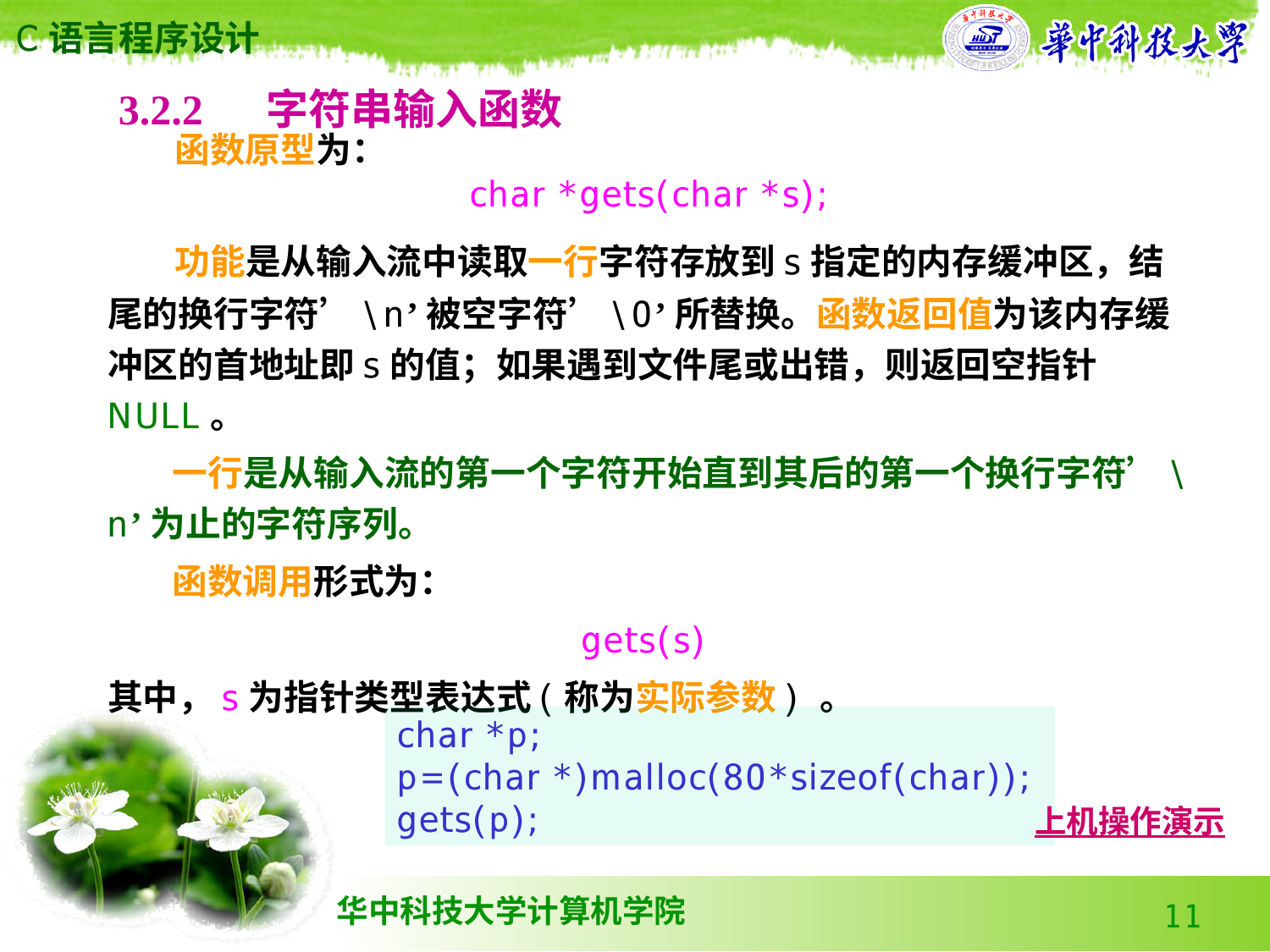

3.2.2 　字符串输入函数
      函数原型为：
char *gets(char *s);
      功能是从输入流中读取一行字符存放到s指定的内存缓冲区，结尾的换行字符’\n’被空字符’\0’所替换。函数返回值为该内存缓冲区的首地址即s的值；如果遇到文件尾或出错，则返回空指针NULL。
       一行是从输入流的第一个字符开始直到其后的第一个换行字符’\n’为止的字符序列。
       函数调用形式为：
gets(s)
其中，s为指针类型表达式(称为实际参数) 。
char *p;
p=(char *)malloc(80*sizeof(char));
gets(p);
上机操作演示
11